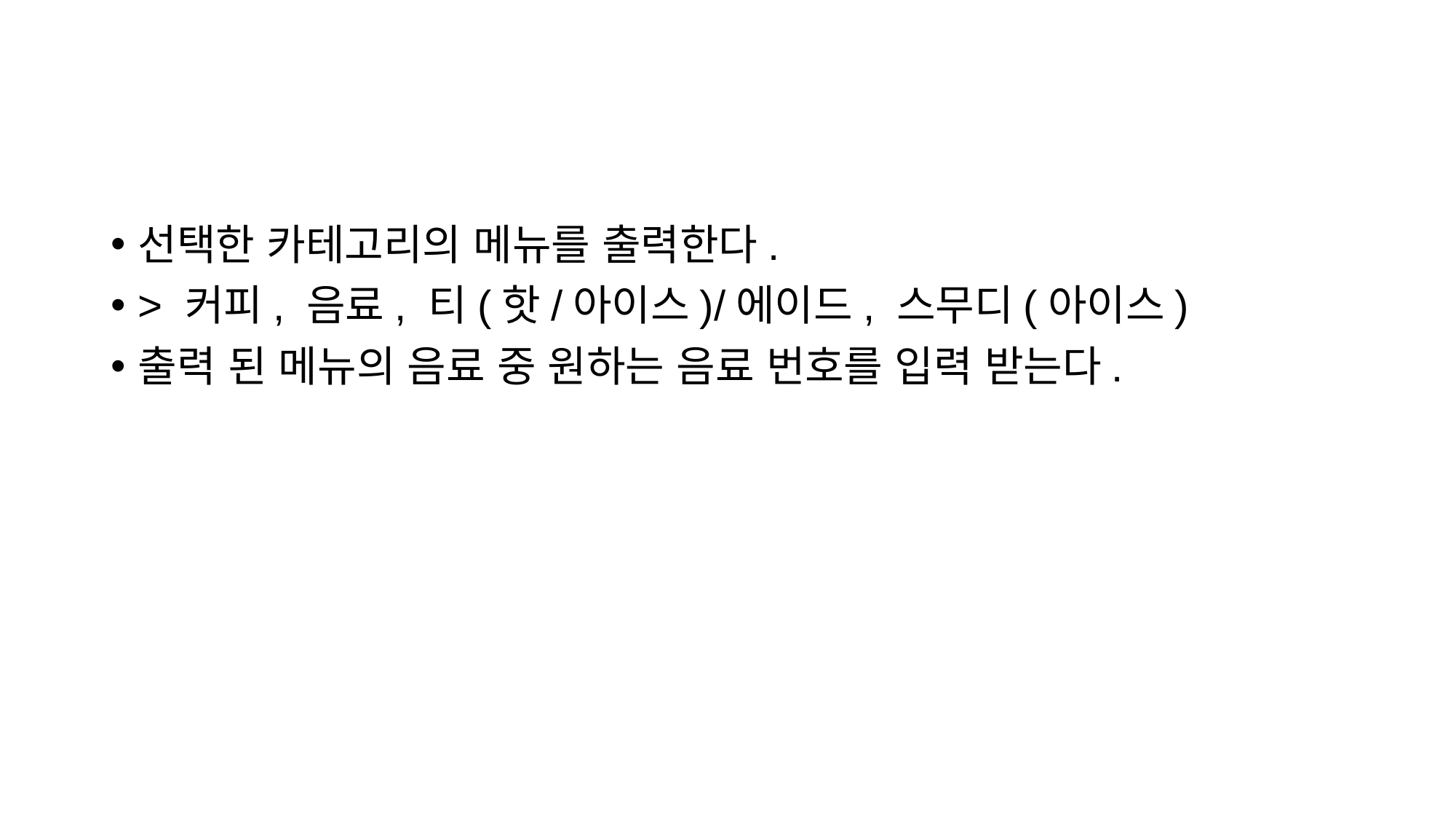

#
선택한 카테고리의 메뉴를 출력한다.
> 커피, 음료, 티(핫/아이스)/에이드, 스무디(아이스)
출력 된 메뉴의 음료 중 원하는 음료 번호를 입력 받는다.